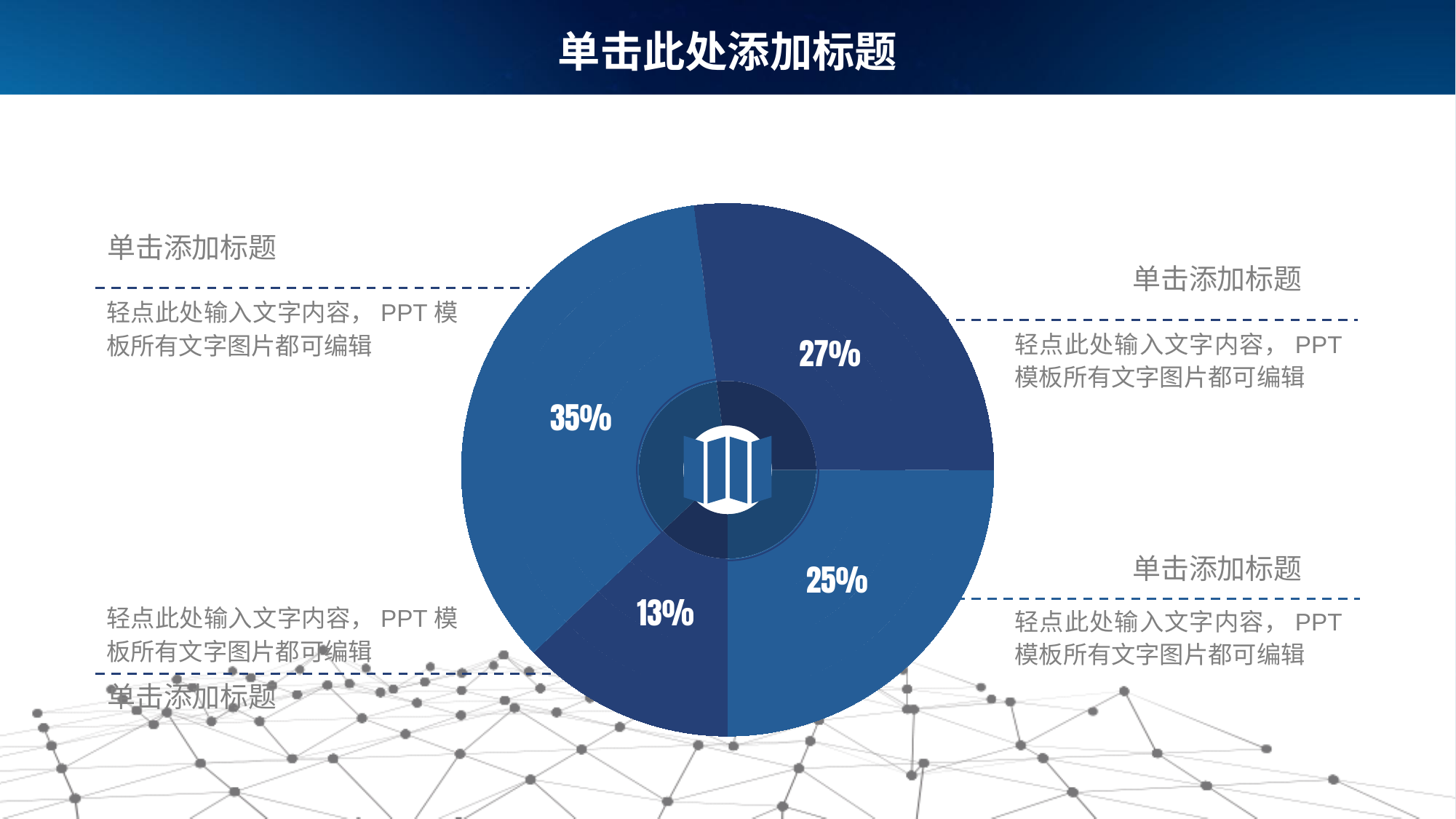

# 单击此处添加标题

### Chart

| Category | 销售额 | 列4 | 列10 | 列11 | 列12 |
|---|---|---|---|---|---|
| 比例1 | 0.25 | 0.25 | 0.25 | 0.25 | 0.25 |
| 比例2 | 0.13 | 0.13 | 0.13 | 0.13 | 0.13 |
| 比例3 | 0.35 | 0.35 | 0.35 | 0.35 | 0.35 |
| 比例4 | 0.27 | 0.27 | 0.27 | 0.27 | 0.27 |
单击添加标题
轻点此处输入文字内容，PPT模板所有文字图片都可编辑
单击添加标题
轻点此处输入文字内容，PPT模板所有文字图片都可编辑

单击添加标题
轻点此处输入文字内容，PPT模板所有文字图片都可编辑
轻点此处输入文字内容，PPT模板所有文字图片都可编辑
单击添加标题